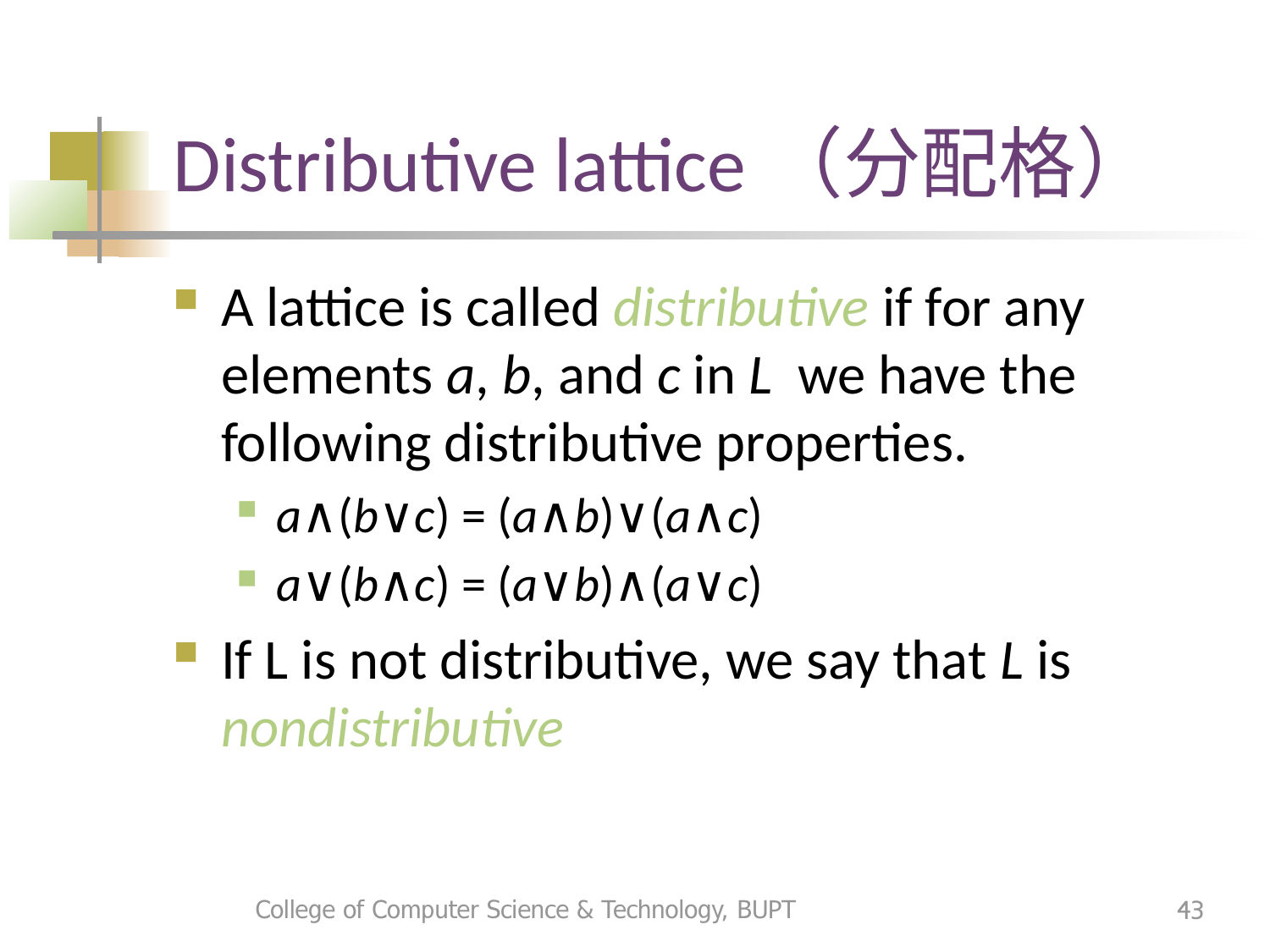

# Distributive lattice（分配格）
A lattice is called distributive if for any elements a, b, and c in L  we have the following distributive properties.
a∧(b∨c) = (a∧b)∨(a∧c)
a∨(b∧c) = (a∨b)∧(a∨c)
If L is not distributive, we say that L is nondistributive
College of Computer Science & Technology, BUPT
43